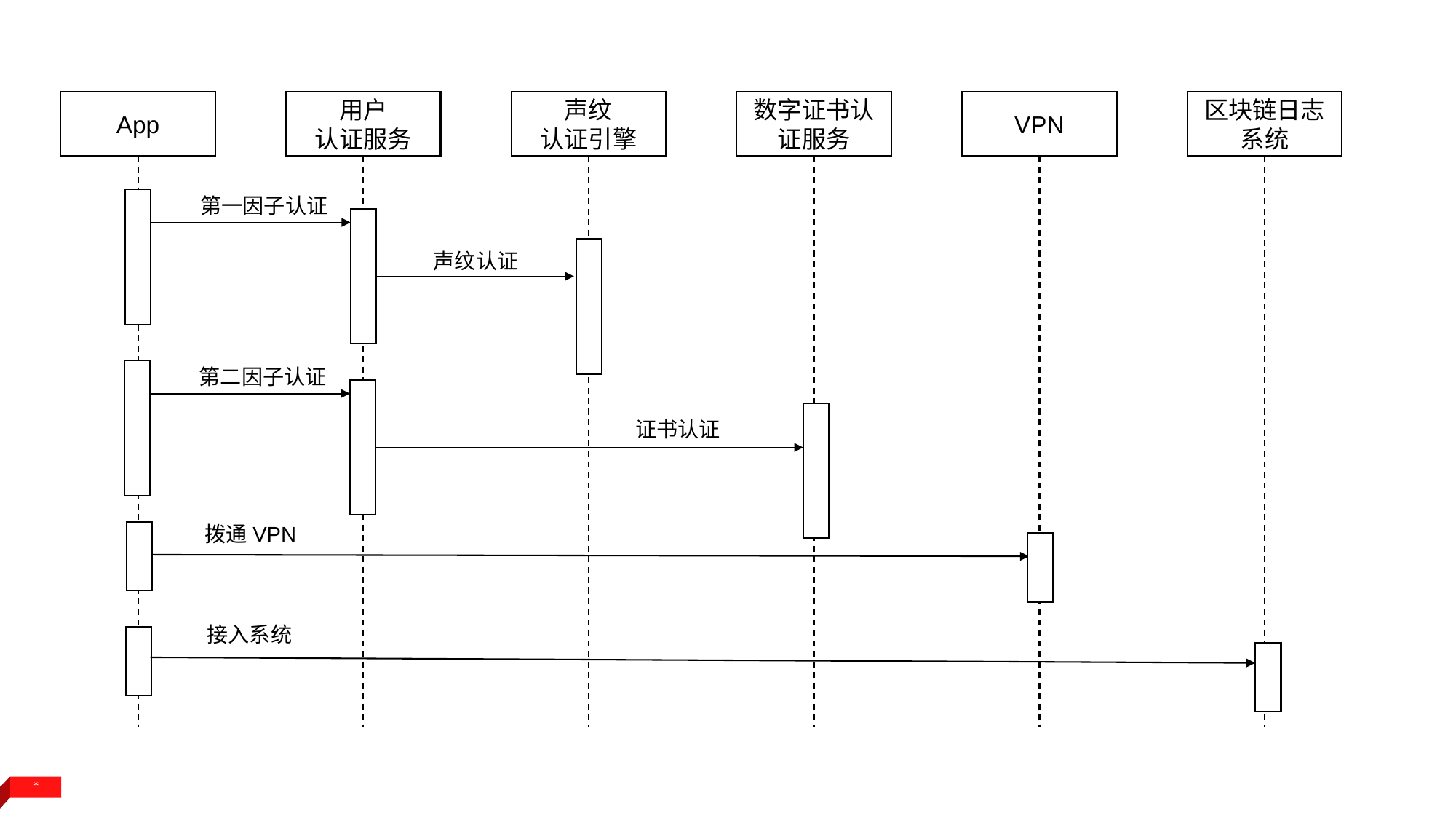

App
用户
认证服务
声纹
认证引擎
数字证书认证服务
VPN
区块链日志系统
第一因子认证

声纹认证
第二因子认证

证书认证
拨通VPN

接入系统

*